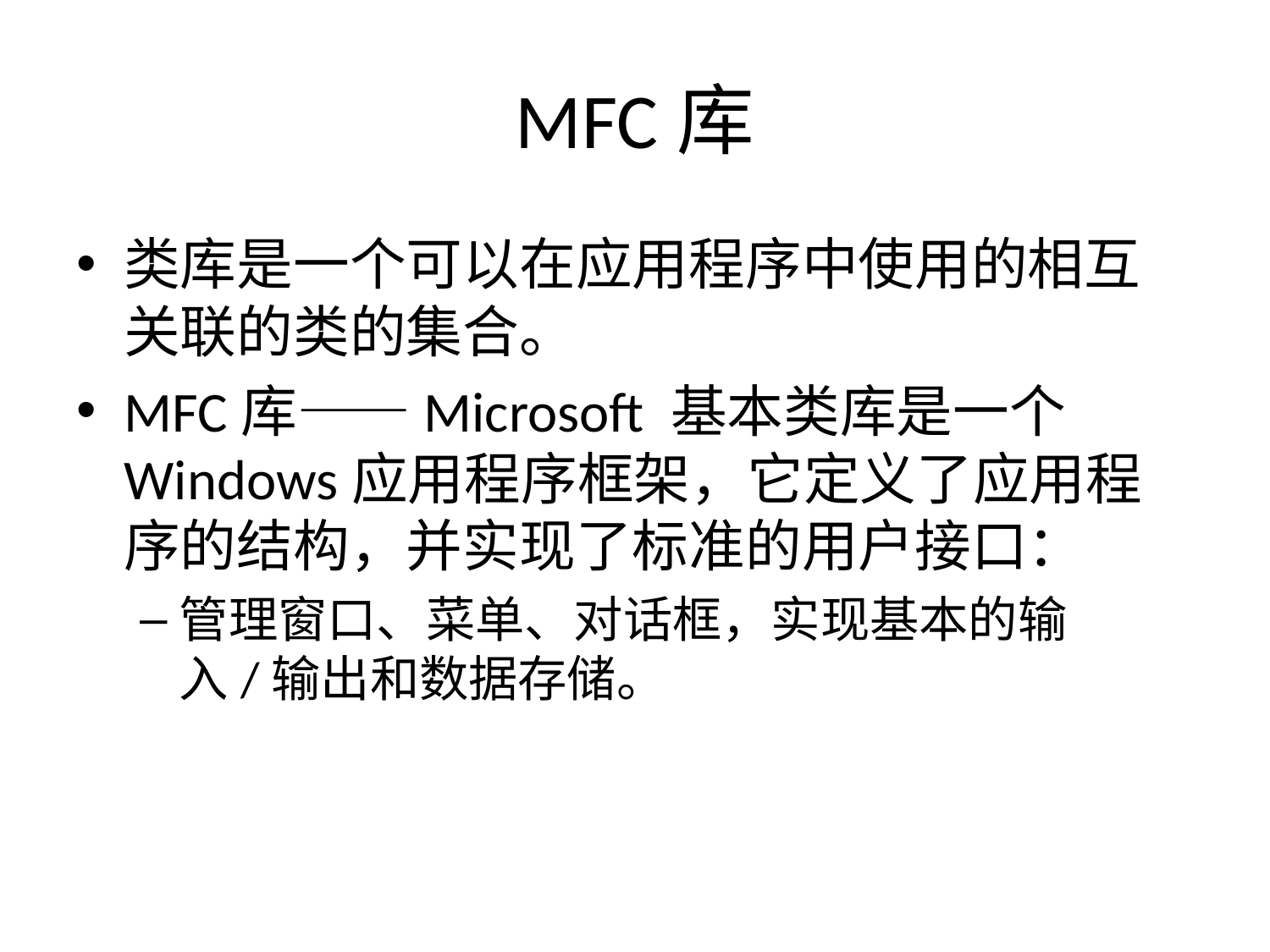

# MFC库
类库是一个可以在应用程序中使用的相互关联的类的集合。
MFC库——Microsoft 基本类库是一个Windows应用程序框架，它定义了应用程序的结构，并实现了标准的用户接口：
管理窗口、菜单、对话框，实现基本的输入/输出和数据存储。